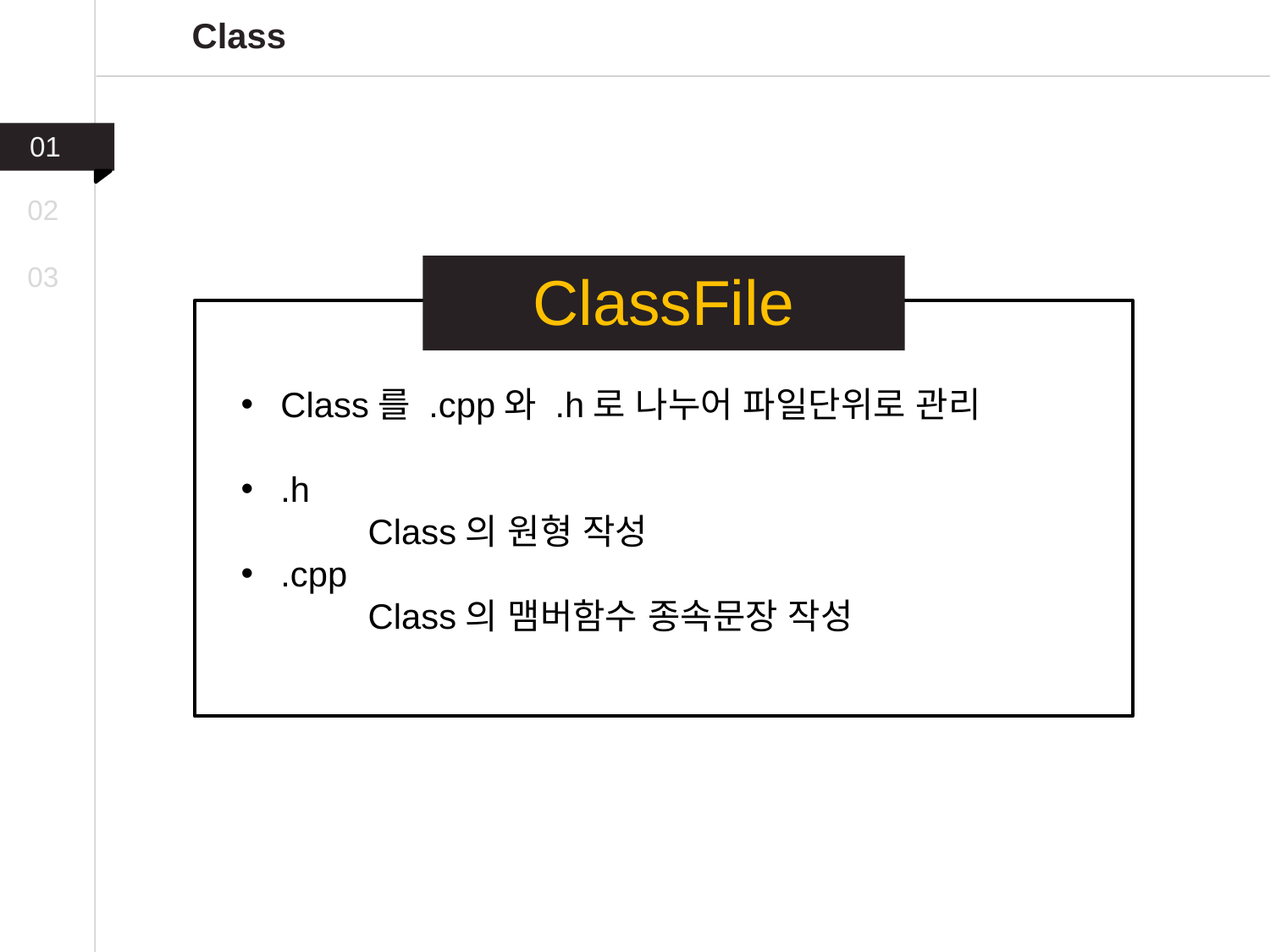

Class
01

02
03
ClassFile

Class를 .cpp와 .h로 나누어 파일단위로 관리

.h
	Class의 원형 작성
.cpp
	Class의 맴버함수 종속문장 작성